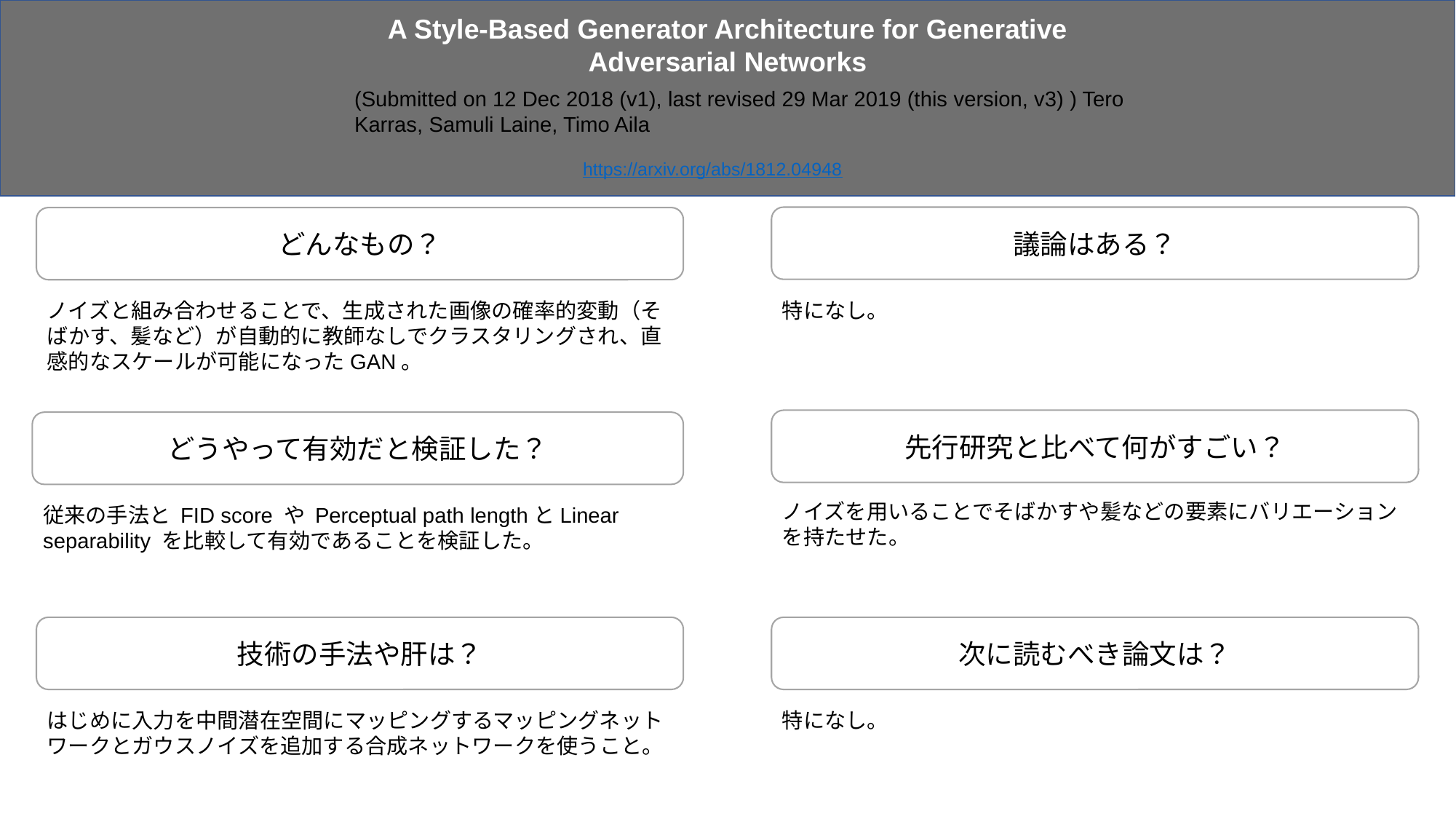

A Style-Based Generator Architecture for Generative Adversarial Networks
(Submitted on 12 Dec 2018 (v1), last revised 29 Mar 2019 (this version, v3) ) Tero Karras, Samuli Laine, Timo Aila
https://arxiv.org/abs/1812.04948
議論はある？
どんなもの？
ノイズと組み合わせることで、生成された画像の確率的変動（そばかす、髪など）が自動的に教師なしでクラスタリングされ、直感的なスケールが可能になったGAN。
特になし。
先行研究と比べて何がすごい？
どうやって有効だと検証した？
ノイズを用いることでそばかすや髪などの要素にバリエーションを持たせた。
従来の手法と FID score や Perceptual path lengthとLinear separability を比較して有効であることを検証した。
技術の手法や肝は？
次に読むべき論文は？
はじめに入力を中間潜在空間にマッピングするマッピングネットワークとガウスノイズを追加する合成ネットワークを使うこと。
特になし。